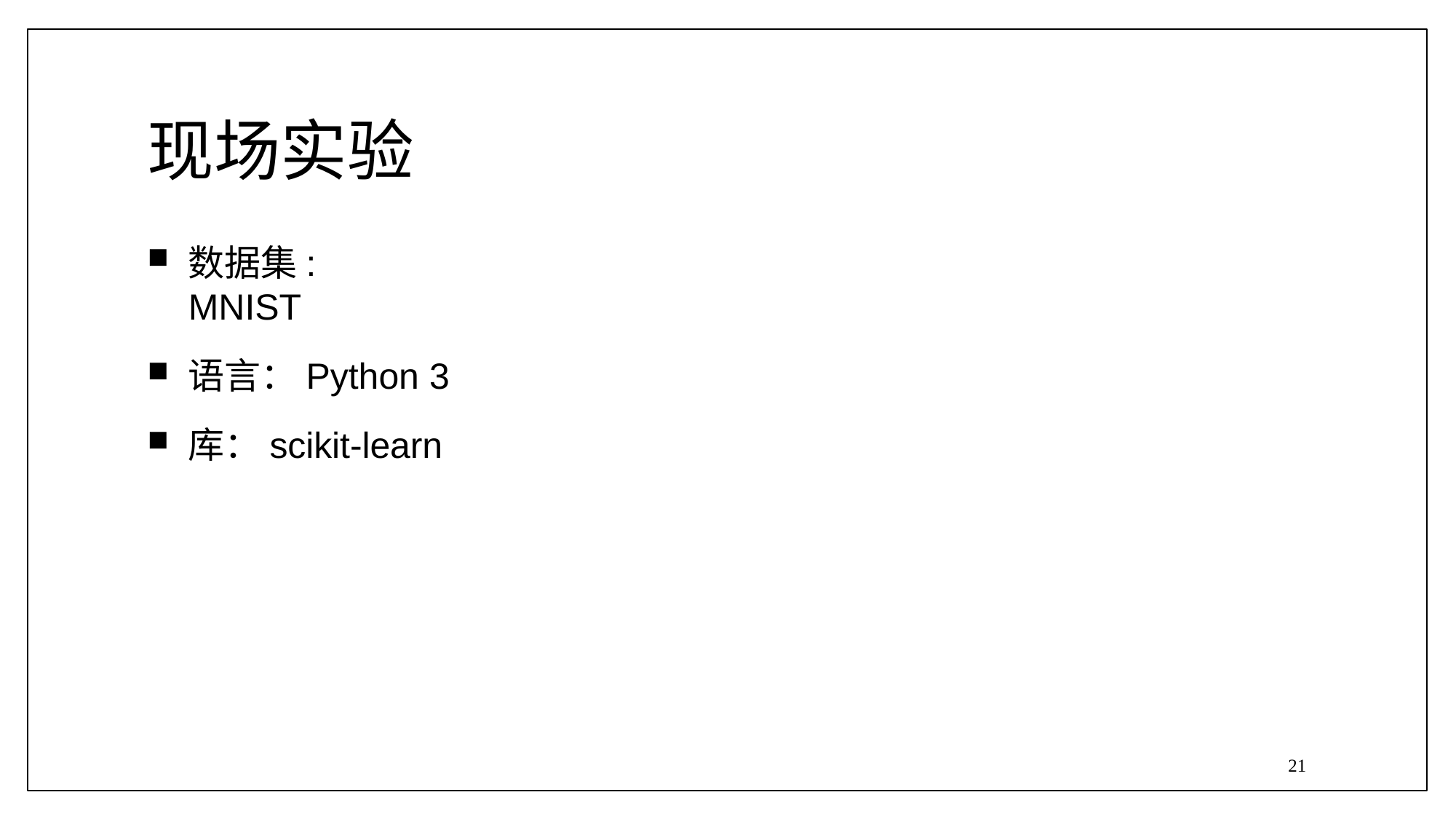

# 现场实验
数据集:	MNIST
语言：Python 3
库：scikit-learn
21